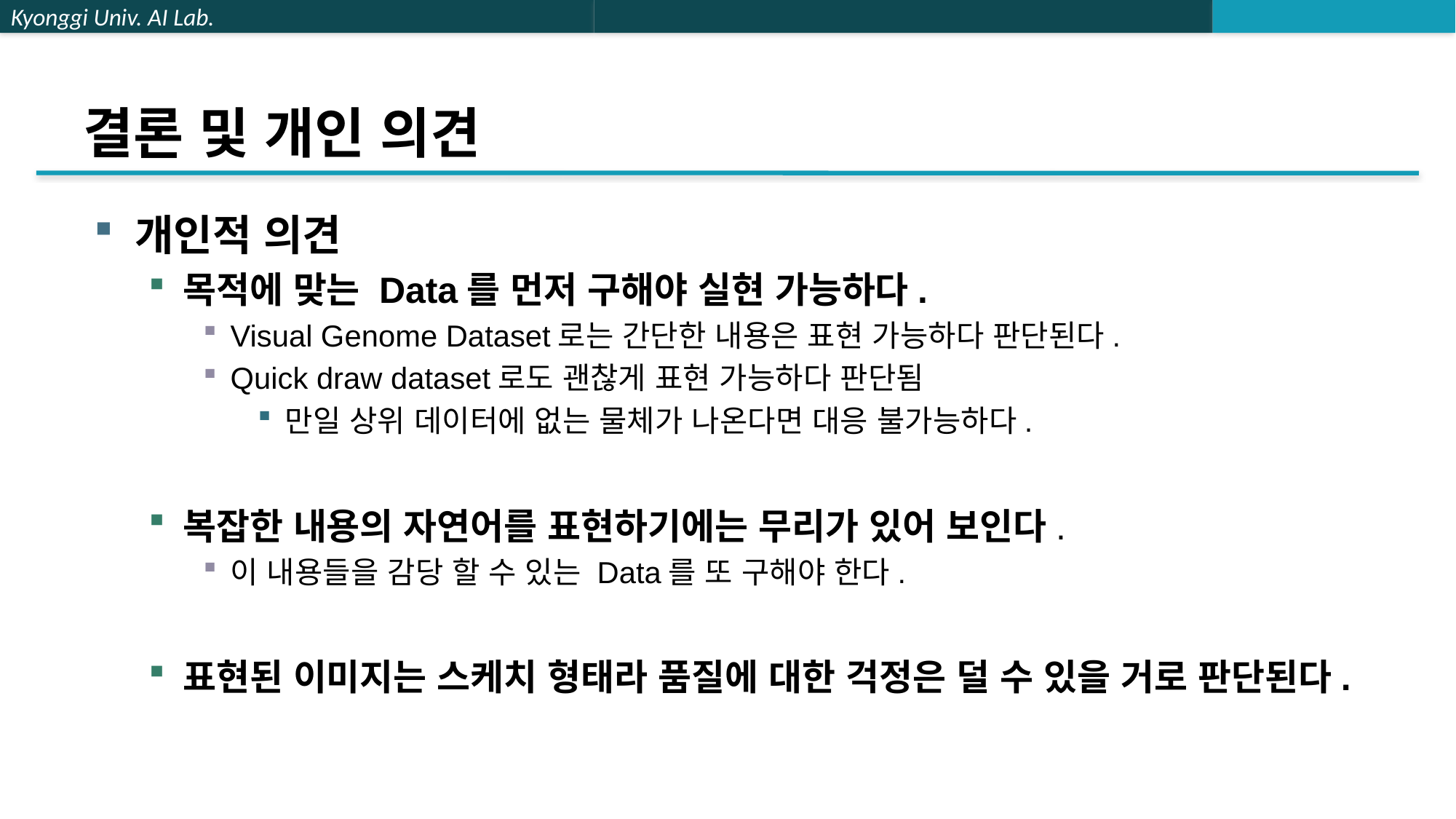

# 결론 및 개인 의견
개인적 의견
목적에 맞는 Data를 먼저 구해야 실현 가능하다.
Visual Genome Dataset로는 간단한 내용은 표현 가능하다 판단된다.
Quick draw dataset로도 괜찮게 표현 가능하다 판단됨
만일 상위 데이터에 없는 물체가 나온다면 대응 불가능하다.

복잡한 내용의 자연어를 표현하기에는 무리가 있어 보인다.
이 내용들을 감당 할 수 있는 Data를 또 구해야 한다.

표현된 이미지는 스케치 형태라 품질에 대한 걱정은 덜 수 있을 거로 판단된다.